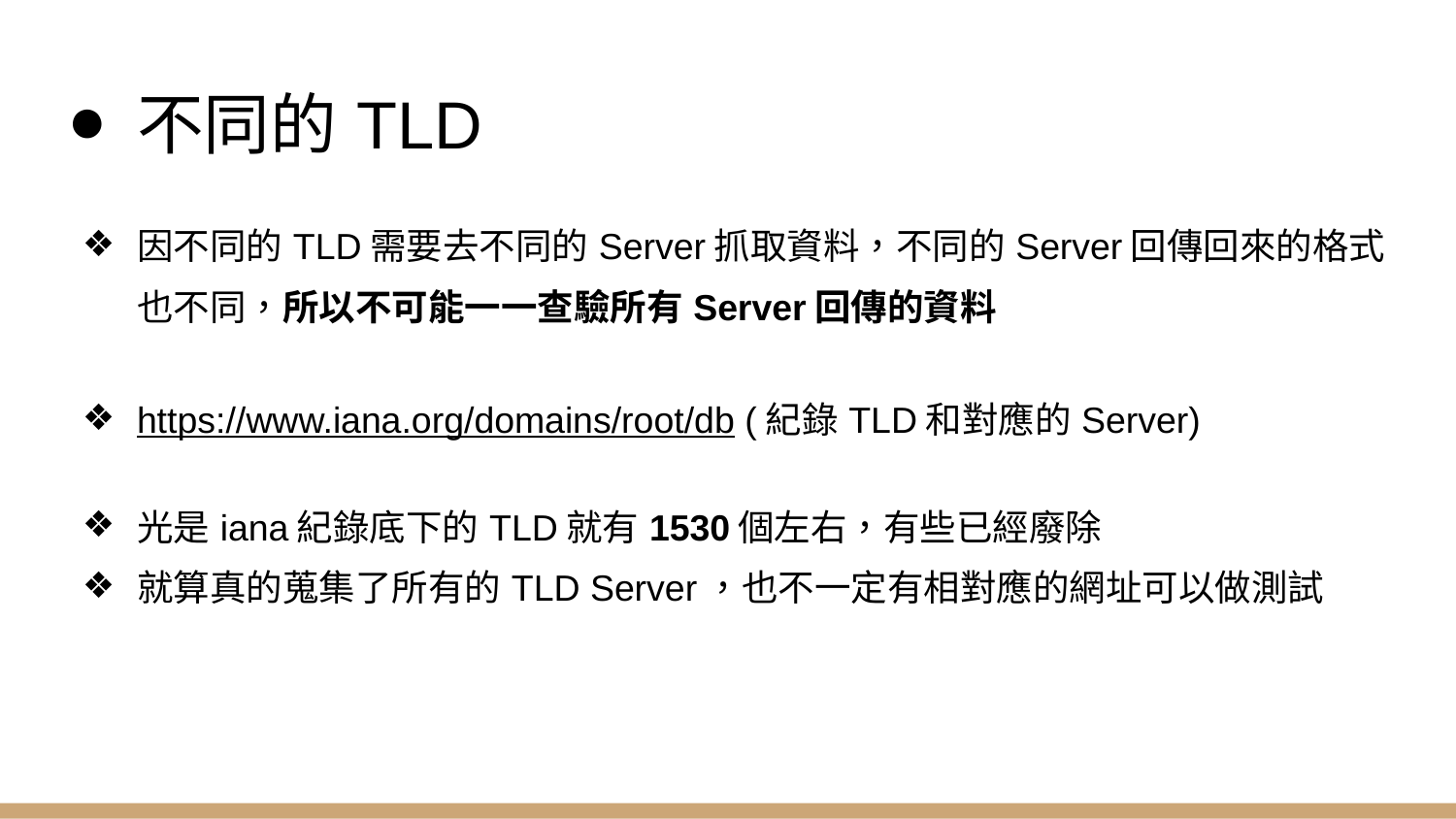

# 不同的TLD
因不同的TLD需要去不同的Server抓取資料，不同的Server回傳回來的格式也不同，所以不可能一一查驗所有Server回傳的資料
https://www.iana.org/domains/root/db (紀錄TLD和對應的Server)
光是iana紀錄底下的TLD就有1530個左右，有些已經廢除
就算真的蒐集了所有的TLD Server，也不一定有相對應的網址可以做測試